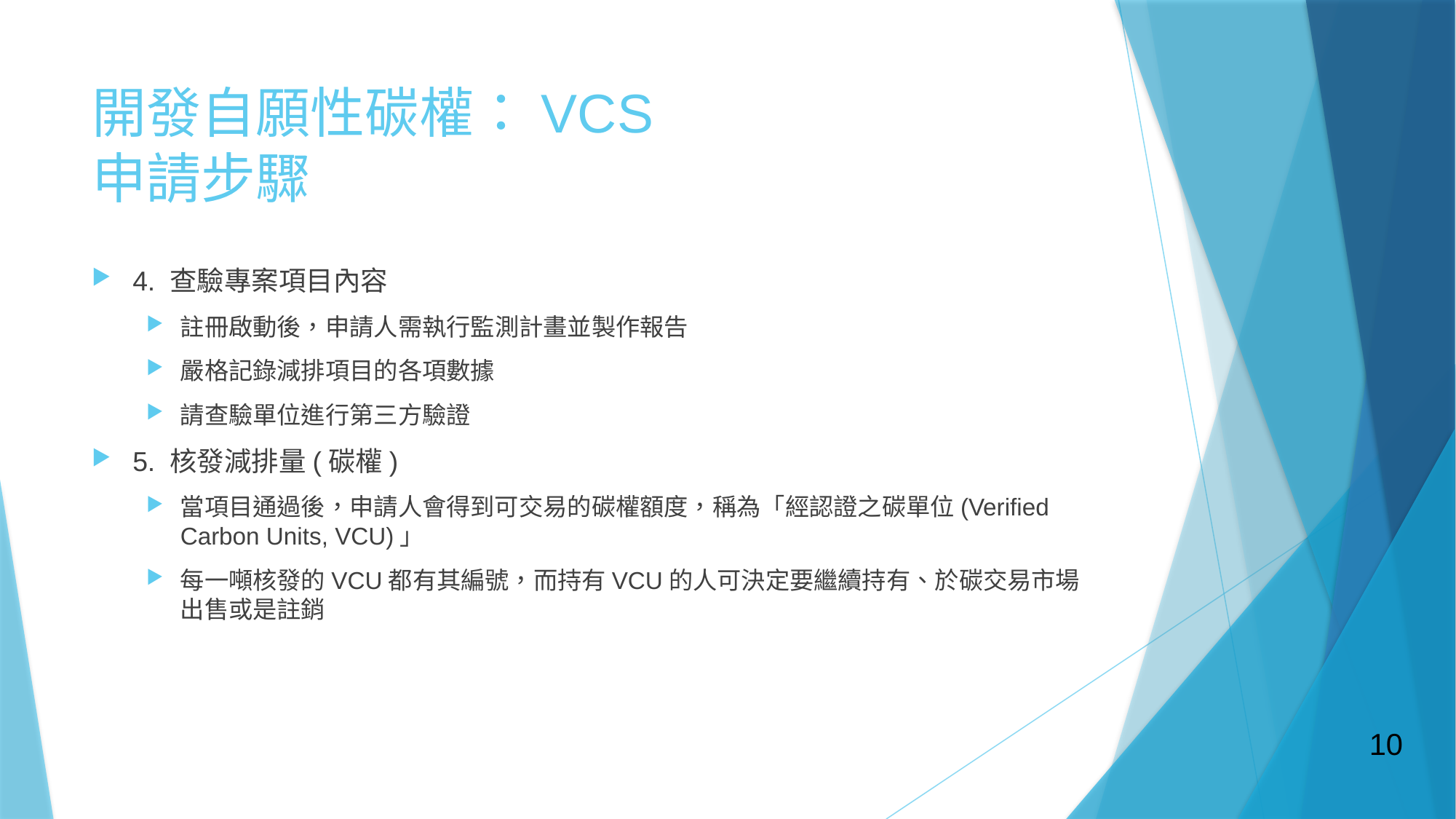

# 開發自願性碳權：VCS 申請步驟
4. 查驗專案項目內容
註冊啟動後，申請人需執行監測計畫並製作報告
嚴格記錄減排項目的各項數據
請查驗單位進行第三方驗證
5. 核發減排量(碳權)
當項目通過後，申請人會得到可交易的碳權額度，稱為「經認證之碳單位(Verified Carbon Units, VCU)」
每一噸核發的VCU都有其編號，而持有VCU的人可決定要繼續持有、於碳交易市場出售或是註銷

10